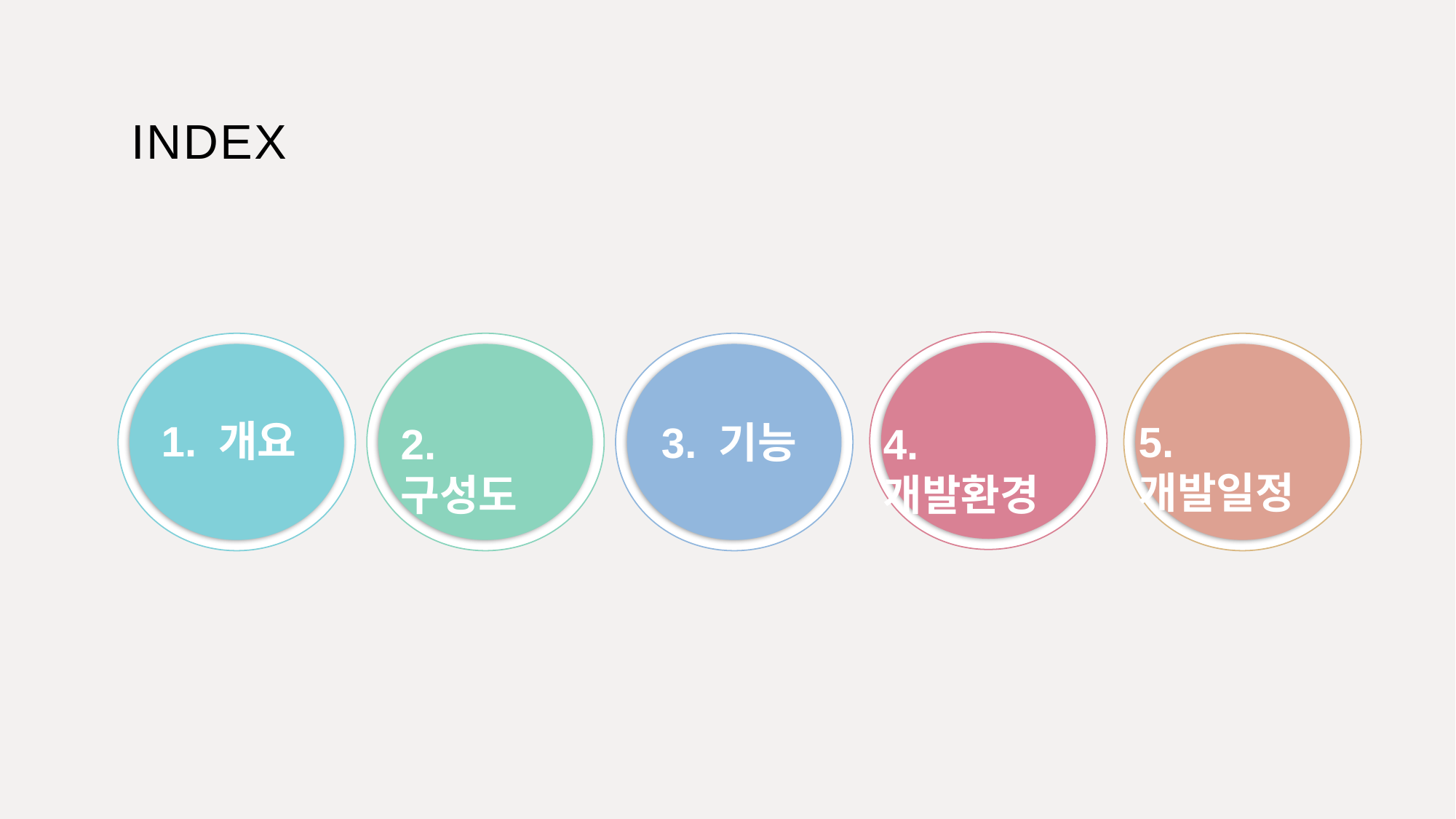

# INDEX

1. 개요
5. 개발일정
3. 기능
2. 구성도
4. 개발환경